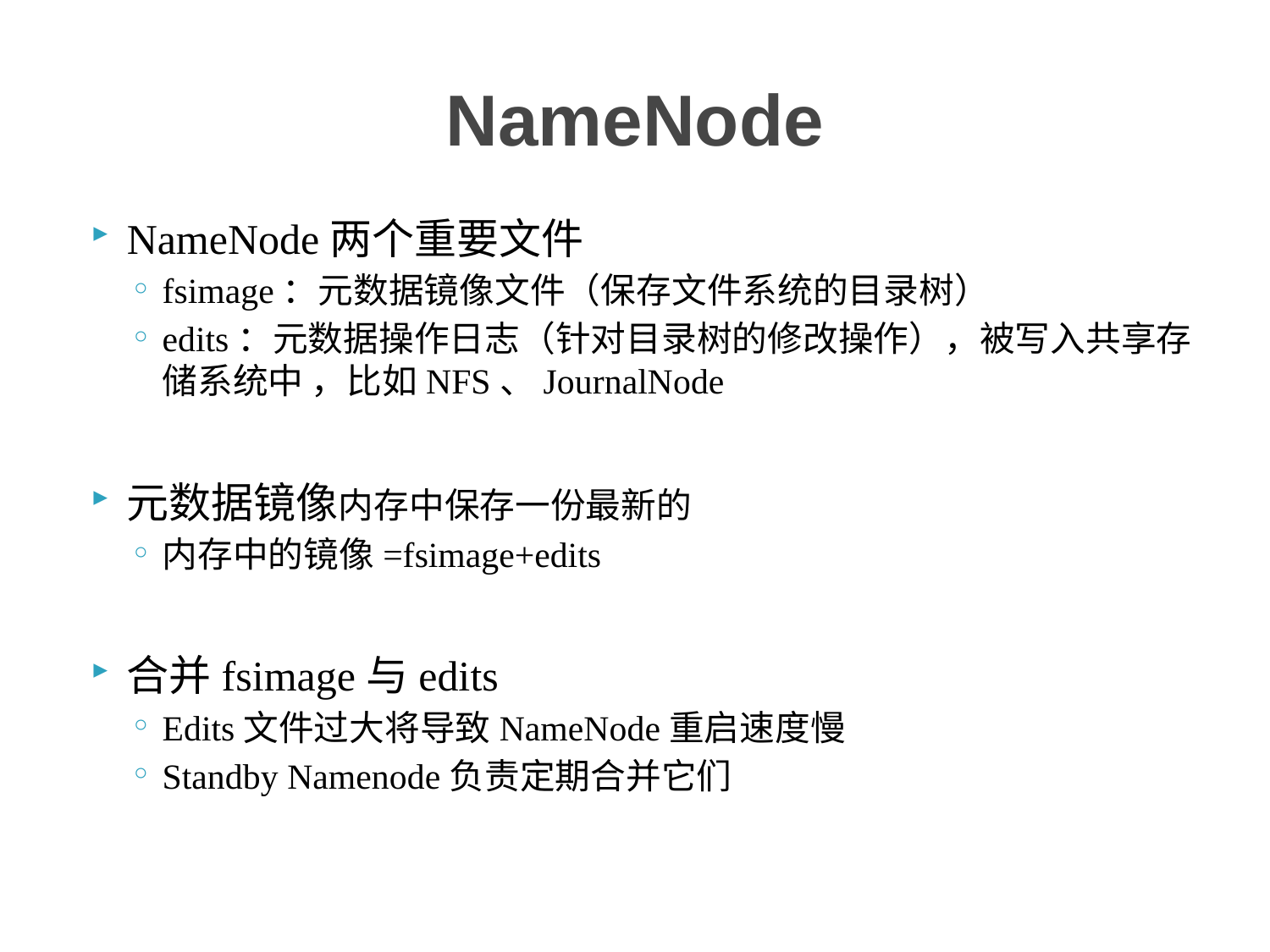

# NameNode
NameNode两个重要文件
fsimage：元数据镜像文件（保存文件系统的目录树）
edits：元数据操作日志（针对目录树的修改操作），被写入共享存储系统中 ，比如NFS、JournalNode

元数据镜像内存中保存一份最新的
内存中的镜像=fsimage+edits

合并fsimage与edits
Edits文件过大将导致NameNode重启速度慢
Standby Namenode负责定期合并它们